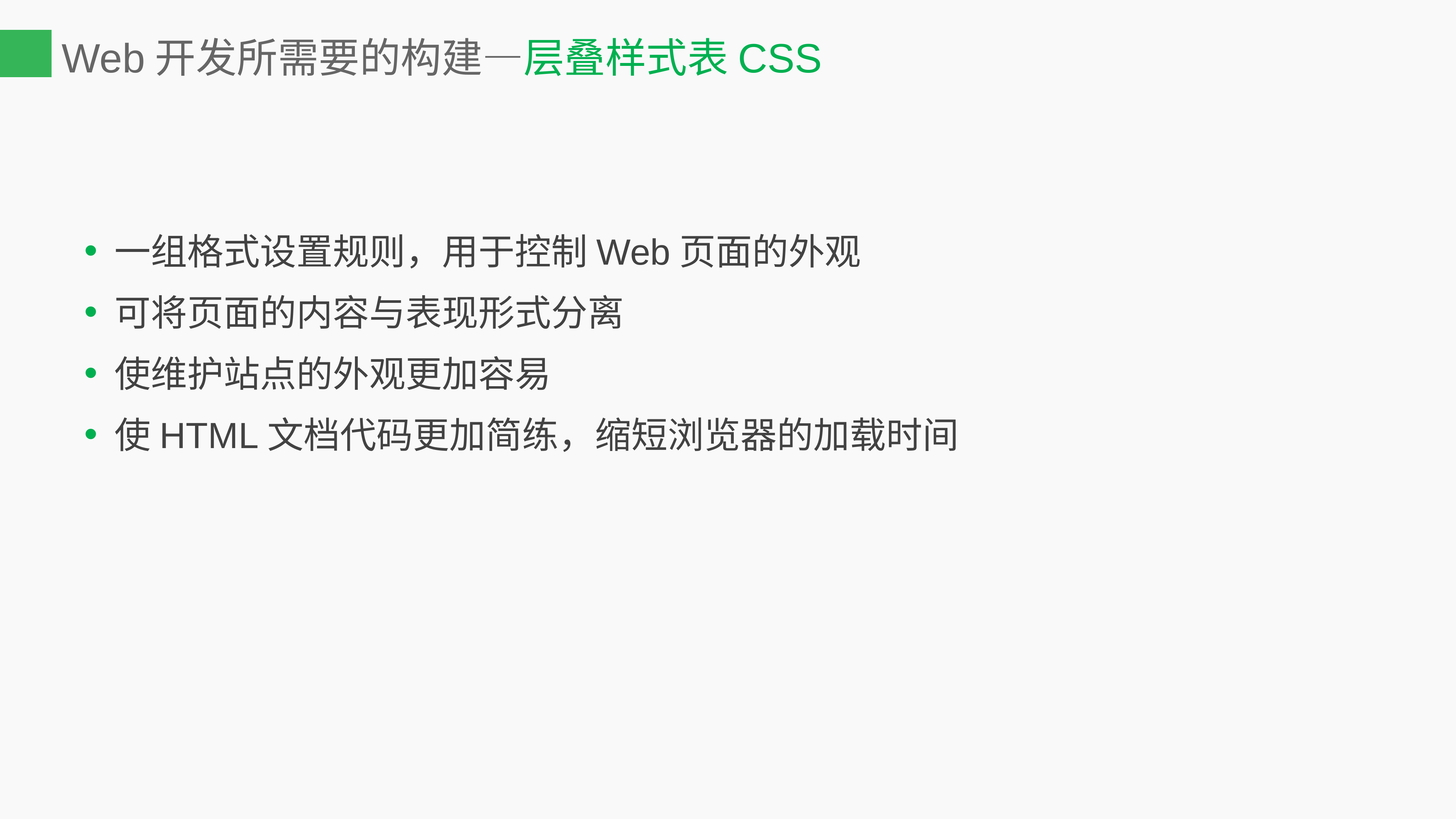

# Web开发所需要的构建—层叠样式表CSS
一组格式设置规则，用于控制Web页面的外观
可将页面的内容与表现形式分离
使维护站点的外观更加容易
使HTML文档代码更加简练，缩短浏览器的加载时间